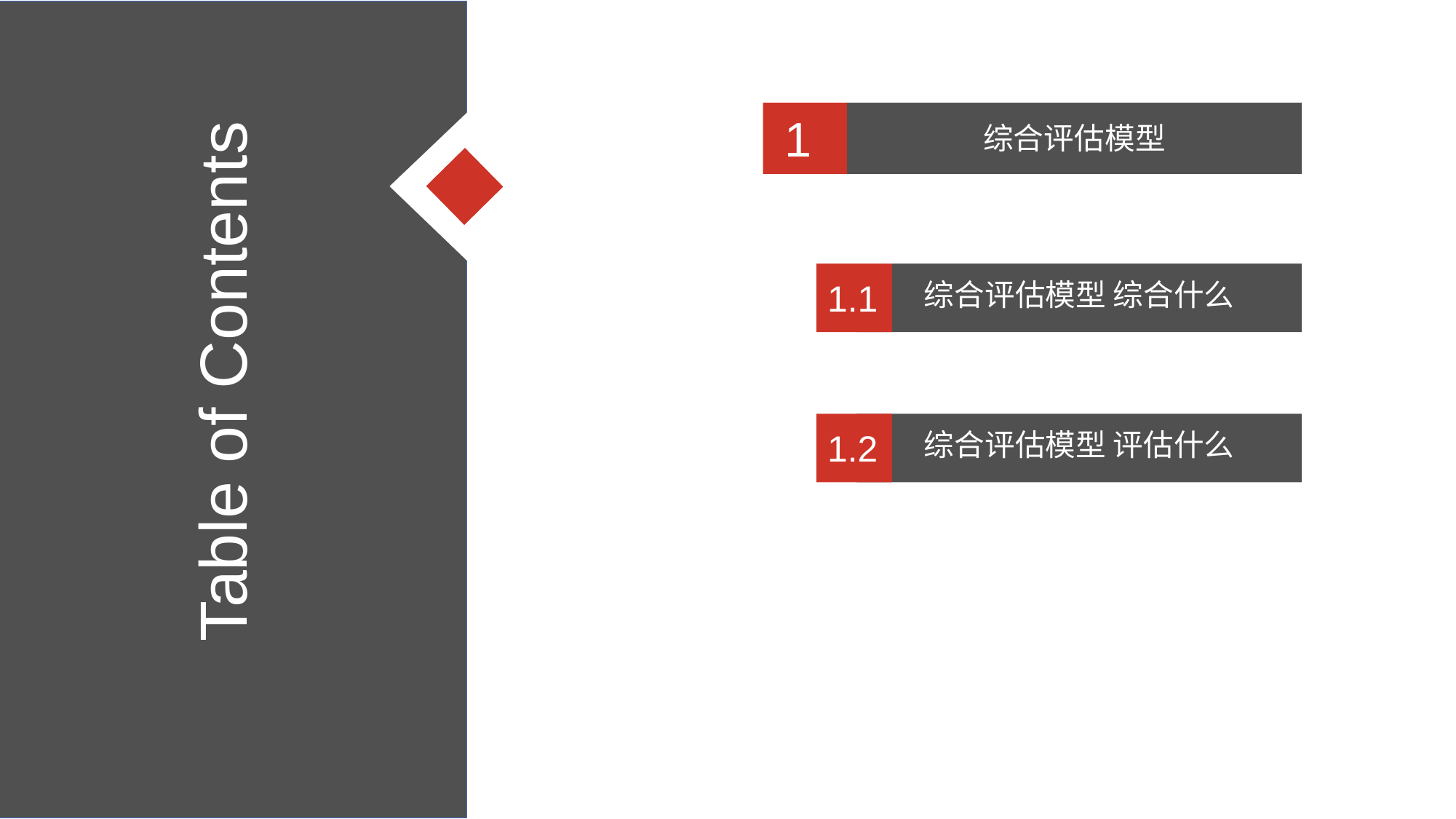

1

综合评估模型

1.1
综合评估模型 综合什么
Table of Contents

1.2
综合评估模型 评估什么